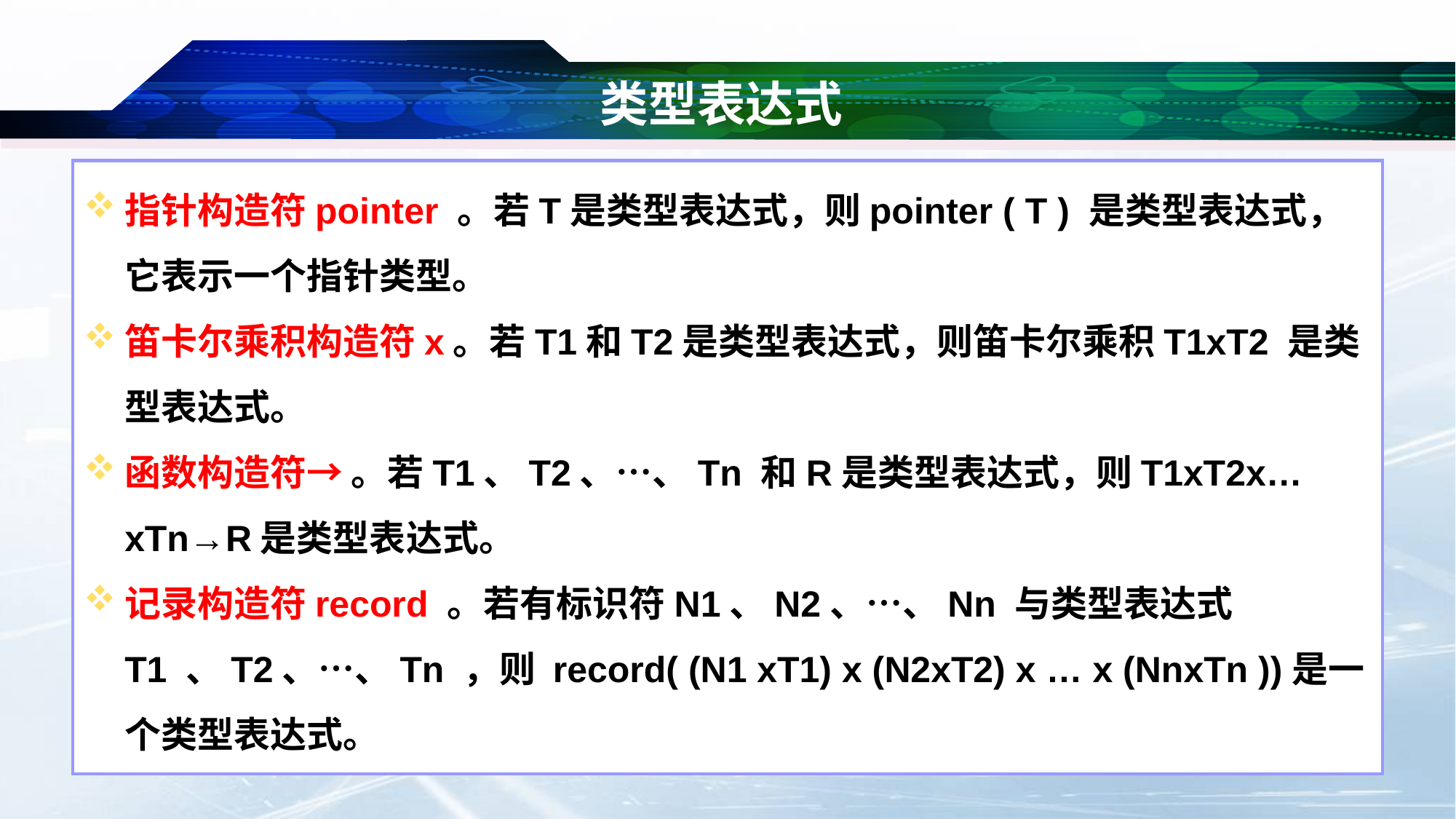

# 类型表达式
指针构造符pointer 。若T是类型表达式，则pointer ( T ) 是类型表达式，它表示一个指针类型。
笛卡尔乘积构造符x。若T1和T2是类型表达式，则笛卡尔乘积T1xT2 是类型表达式。
函数构造符→ 。若T1、T2、…、Tn 和R是类型表达式，则T1xT2x…xTn→R是类型表达式。
记录构造符record 。若有标识符N1、N2、…、Nn 与类型表达式T1 、T2、…、Tn ，则 record( (N1 xT1) x (N2xT2) x … x (NnxTn ))是一个类型表达式。